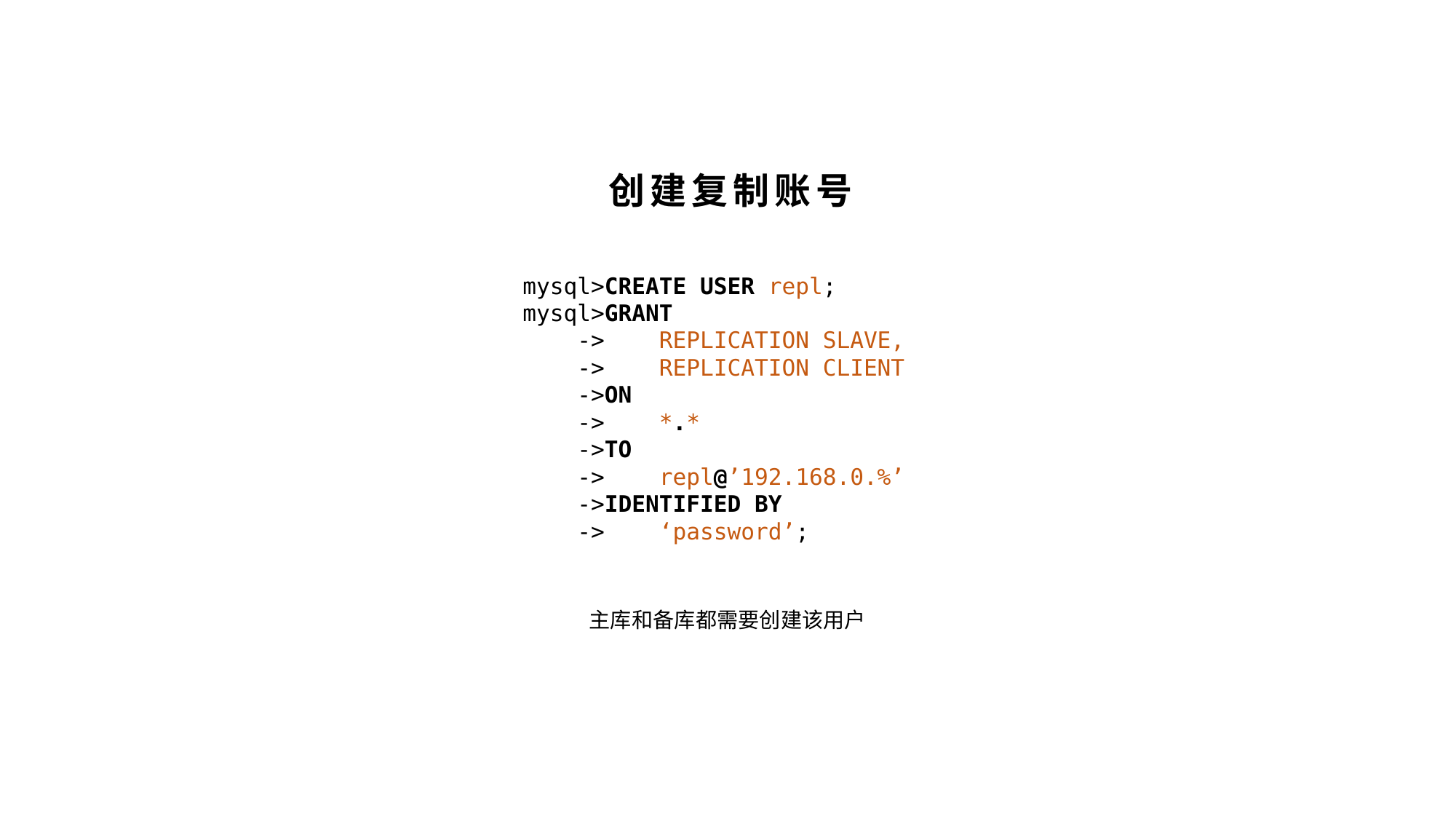

创建复制账号
mysql>CREATE USER repl;
mysql>GRANT
    ->    REPLICATION SLAVE,
    ->    REPLICATION CLIENT
    ->ON
    ->    *.*
    ->TO
    ->    repl@’192.168.0.%’
    ->IDENTIFIED BY
    ->    ‘password’;
主库和备库都需要创建该用户